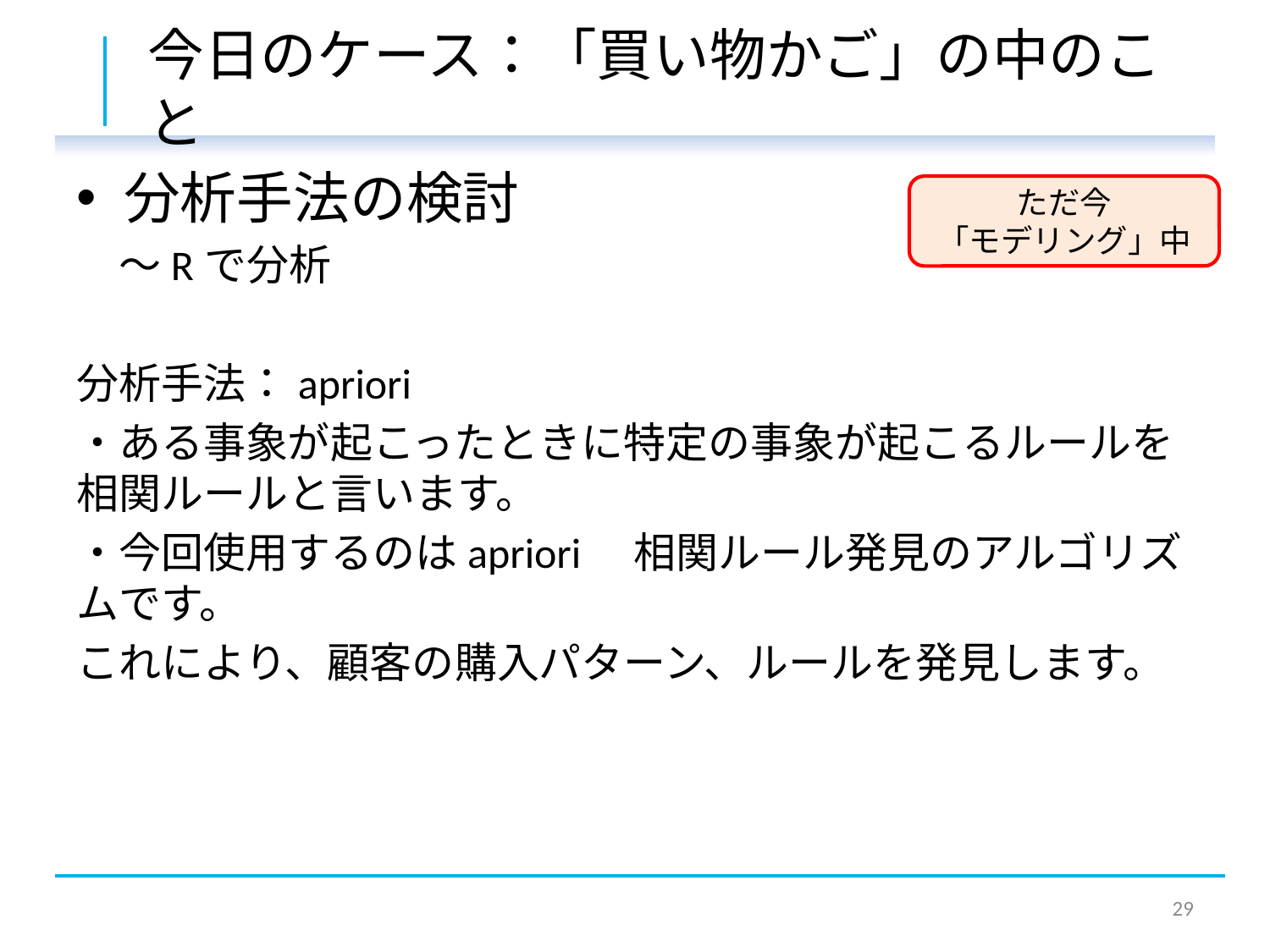

# 今日のケース：「買い物かご」の中のこと
分析手法の検討
　～Rで分析

分析手法：apriori
・ある事象が起こったときに特定の事象が起こるルールを相関ルールと言います。
・今回使用するのはapriori　相関ルール発見のアルゴリズムです。
これにより、顧客の購入パターン、ルールを発見します。
ただ今
「モデリング」中
29